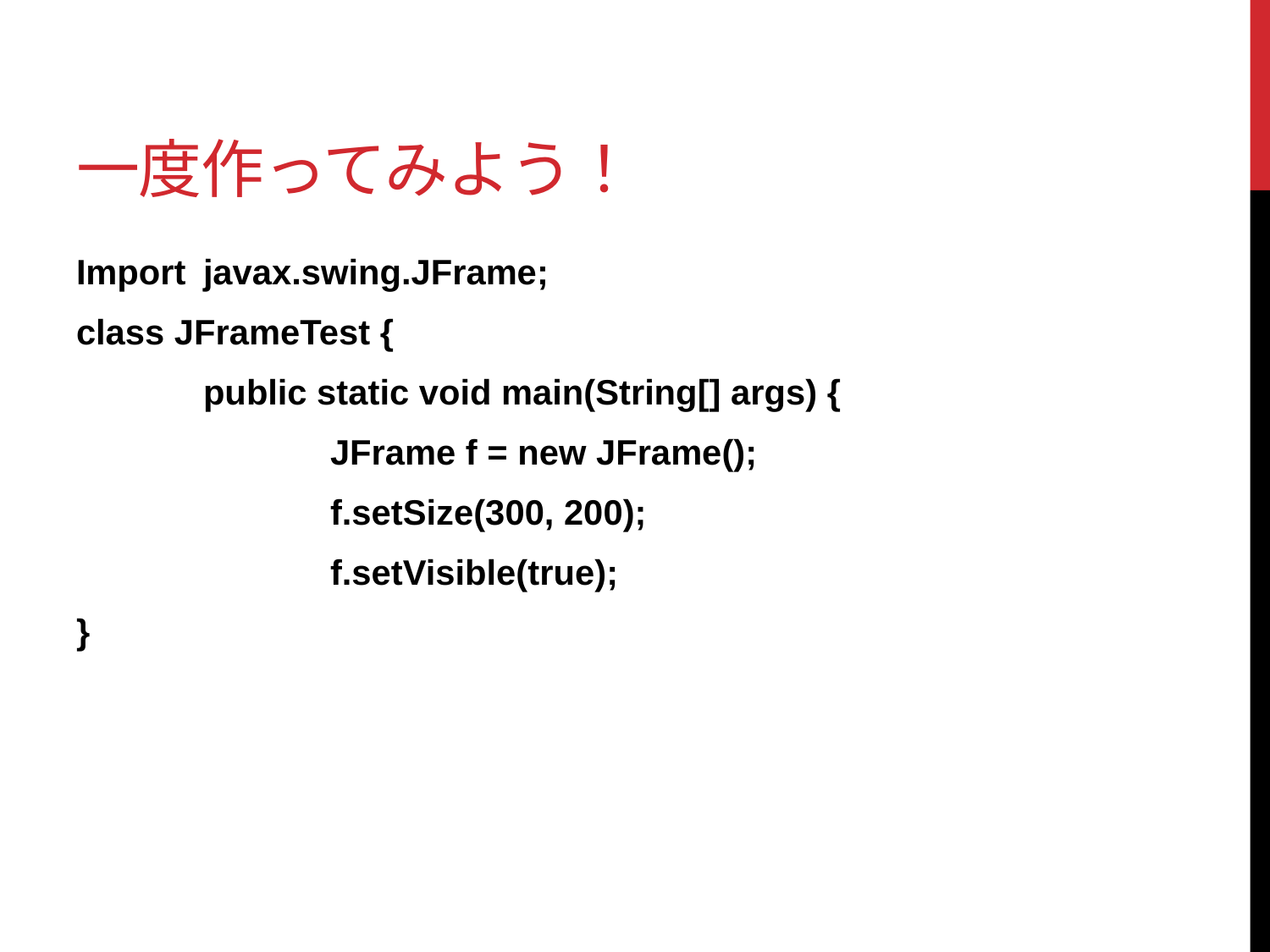

# 一度作ってみよう！
Import	javax.swing.JFrame;
class JFrameTest {
	public static void main(String[] args) {
		JFrame f = new JFrame();
		f.setSize(300, 200);
		f.setVisible(true);
}